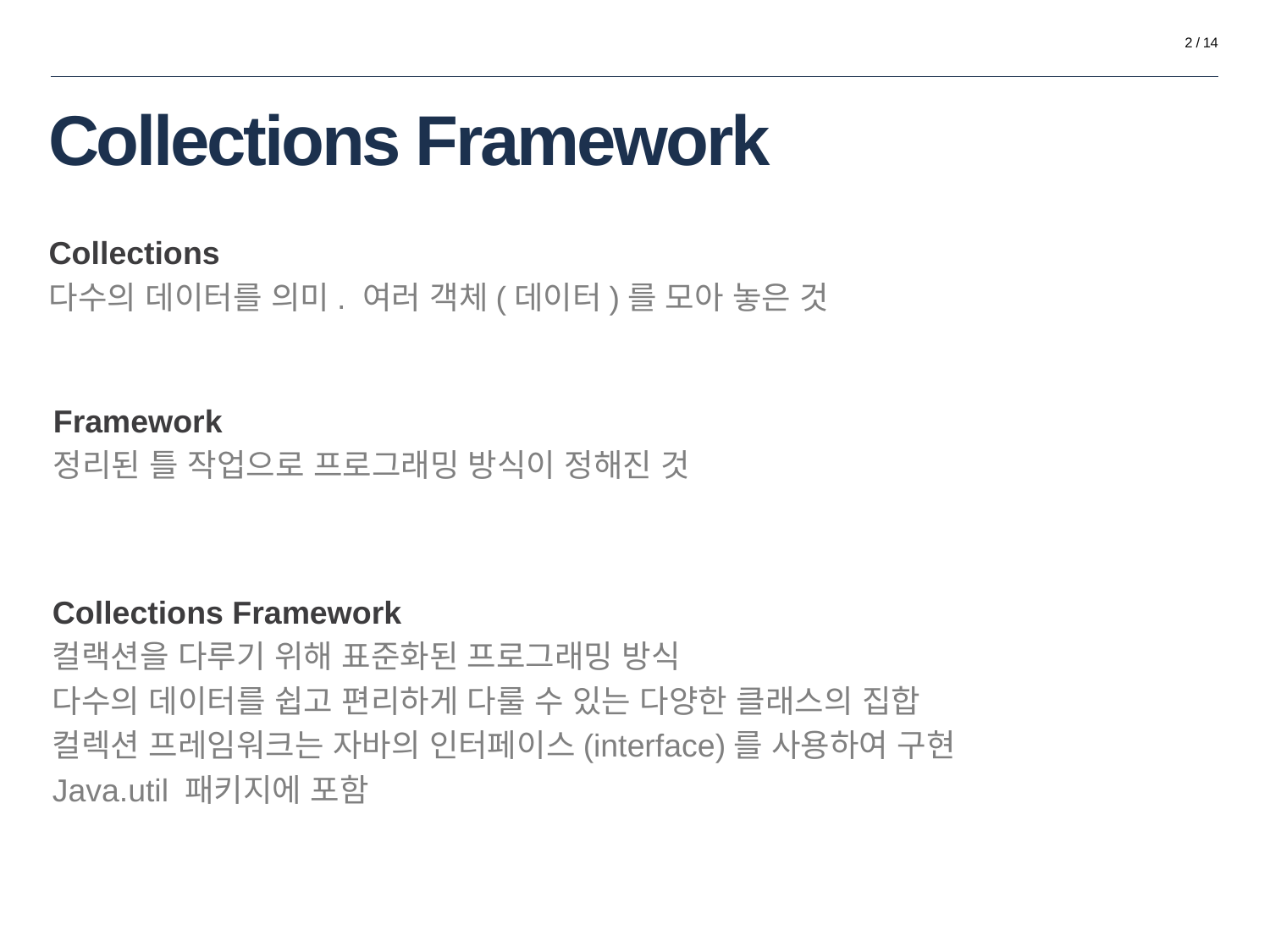

2 / 14
# Collections Framework
Collections
다수의 데이터를 의미. 여러 객체(데이터)를 모아 놓은 것
Framework
정리된 틀 작업으로 프로그래밍 방식이 정해진 것
Collections Framework
컬랙션을 다루기 위해 표준화된 프로그래밍 방식
다수의 데이터를 쉽고 편리하게 다룰 수 있는 다양한 클래스의 집합
컬렉션 프레임워크는 자바의 인터페이스(interface)를 사용하여 구현
Java.util 패키지에 포함